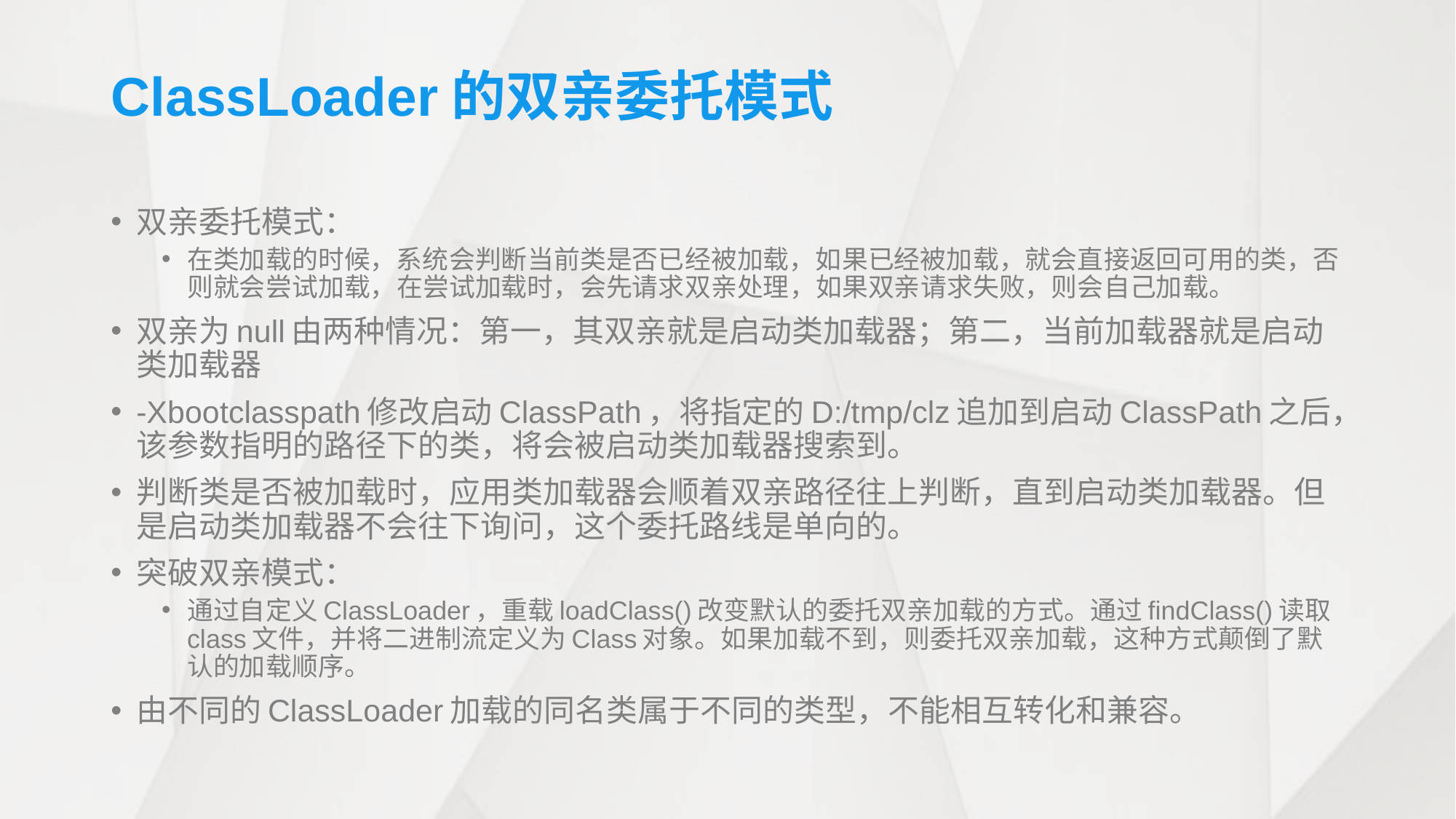

# ClassLoader的双亲委托模式
双亲委托模式：
在类加载的时候，系统会判断当前类是否已经被加载，如果已经被加载，就会直接返回可用的类，否则就会尝试加载，在尝试加载时，会先请求双亲处理，如果双亲请求失败，则会自己加载。
双亲为null由两种情况：第一，其双亲就是启动类加载器；第二，当前加载器就是启动类加载器
-Xbootclasspath修改启动ClassPath，将指定的D:/tmp/clz追加到启动ClassPath之后，该参数指明的路径下的类，将会被启动类加载器搜索到。
判断类是否被加载时，应用类加载器会顺着双亲路径往上判断，直到启动类加载器。但是启动类加载器不会往下询问，这个委托路线是单向的。
突破双亲模式：
通过自定义ClassLoader，重载loadClass()改变默认的委托双亲加载的方式。通过findClass()读取class文件，并将二进制流定义为Class对象。如果加载不到，则委托双亲加载，这种方式颠倒了默认的加载顺序。
由不同的ClassLoader加载的同名类属于不同的类型，不能相互转化和兼容。